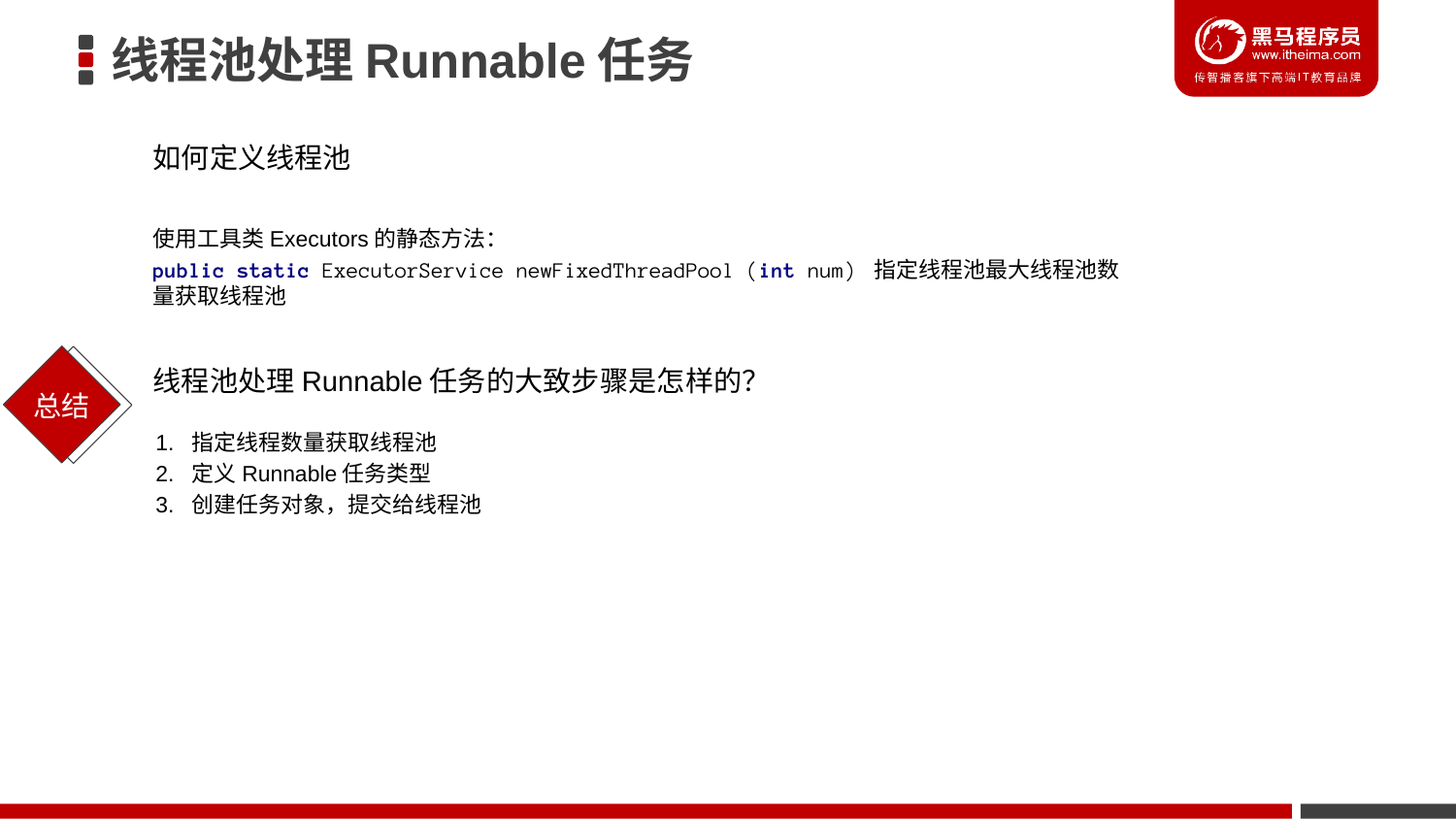

# 线程池处理Runnable任务
如何定义线程池
使用工具类Executors的静态方法：
public static ExecutorService newFixedThreadPool (int num) 指定线程池最大线程池数量获取线程池
线程池处理Runnable任务的大致步骤是怎样的？
指定线程数量获取线程池
定义Runnable任务类型
创建任务对象，提交给线程池